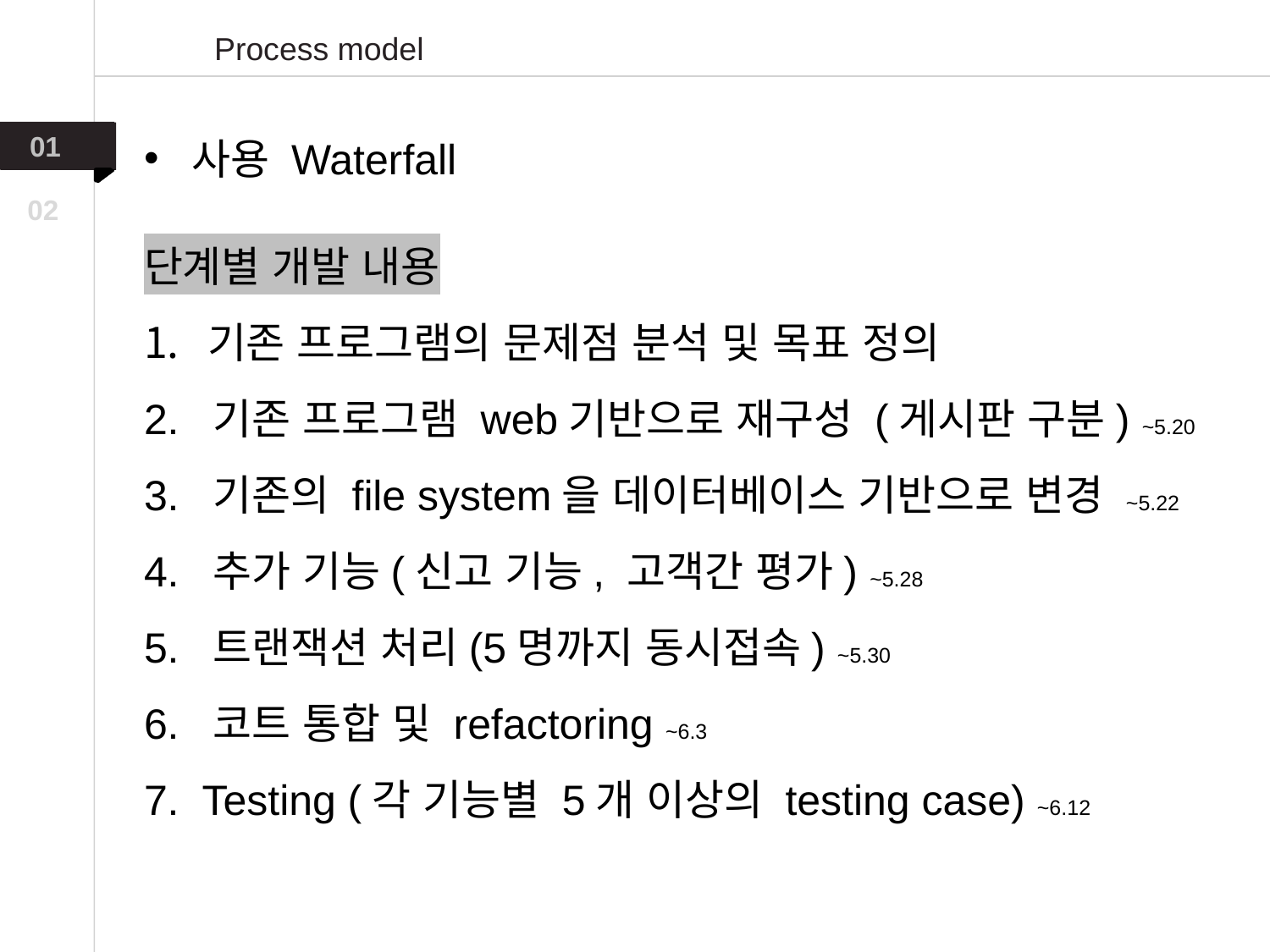

Process model
사용 Waterfall

단계별 개발 내용
기존 프로그램의 문제점 분석 및 목표 정의
2.  기존 프로그램 web기반으로 재구성 (게시판 구분) ~5.20
3.  기존의 file system을 데이터베이스 기반으로 변경 ~5.22
4.  추가 기능(신고 기능, 고객간 평가) ~5.28
5.  트랜잭션 처리(5명까지 동시접속) ~5.30
6.  코트 통합 및 refactoring ~6.3
7.  Testing (각 기능별 5개 이상의 testing case) ~6.12

01
01

02